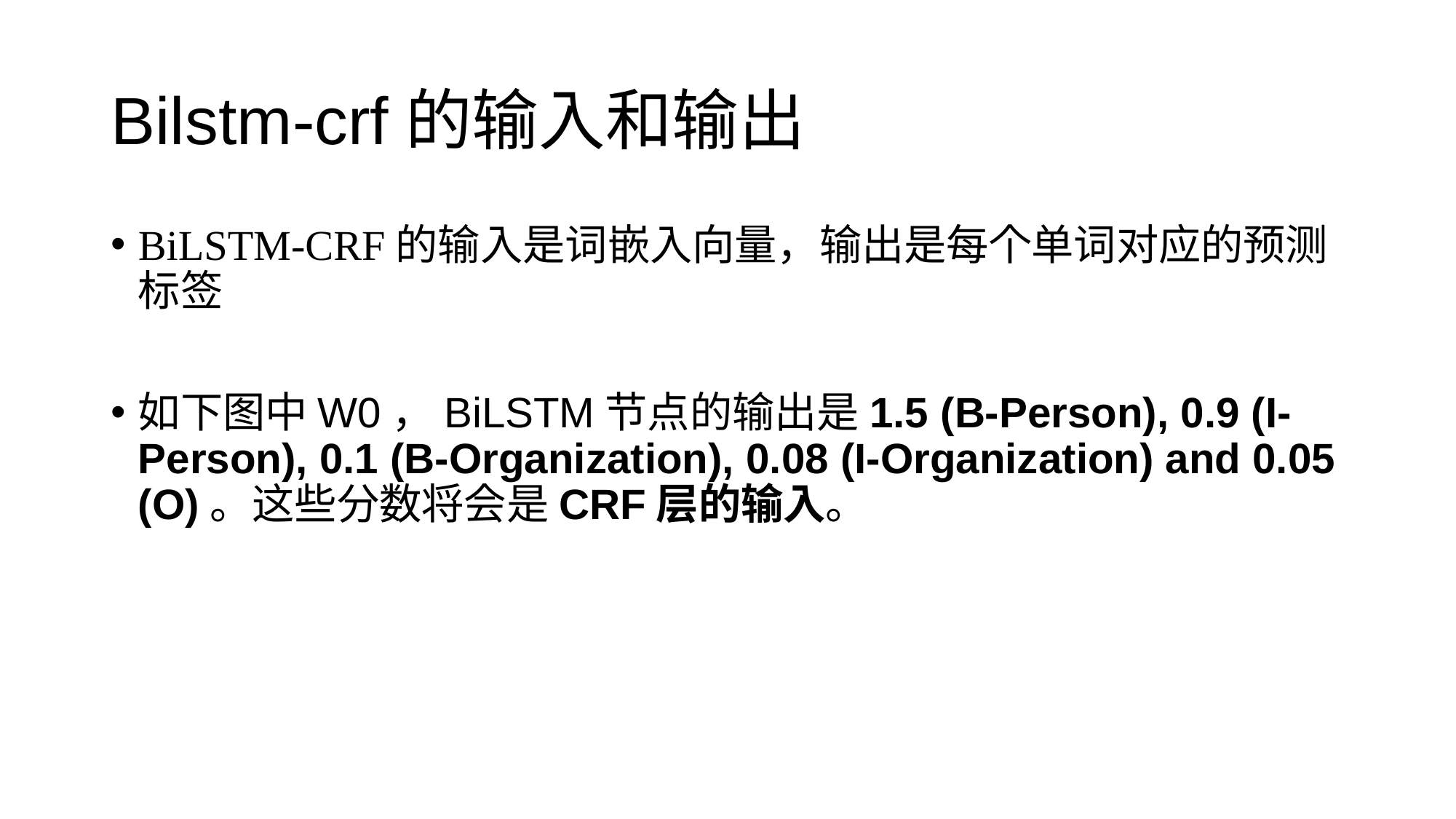

# Bilstm-crf的输入和输出
BiLSTM-CRF的输入是词嵌入向量，输出是每个单词对应的预测标签

如下图中W0，BiLSTM节点的输出是1.5 (B-Person), 0.9 (I-Person), 0.1 (B-Organization), 0.08 (I-Organization) and 0.05 (O)。这些分数将会是CRF层的输入。